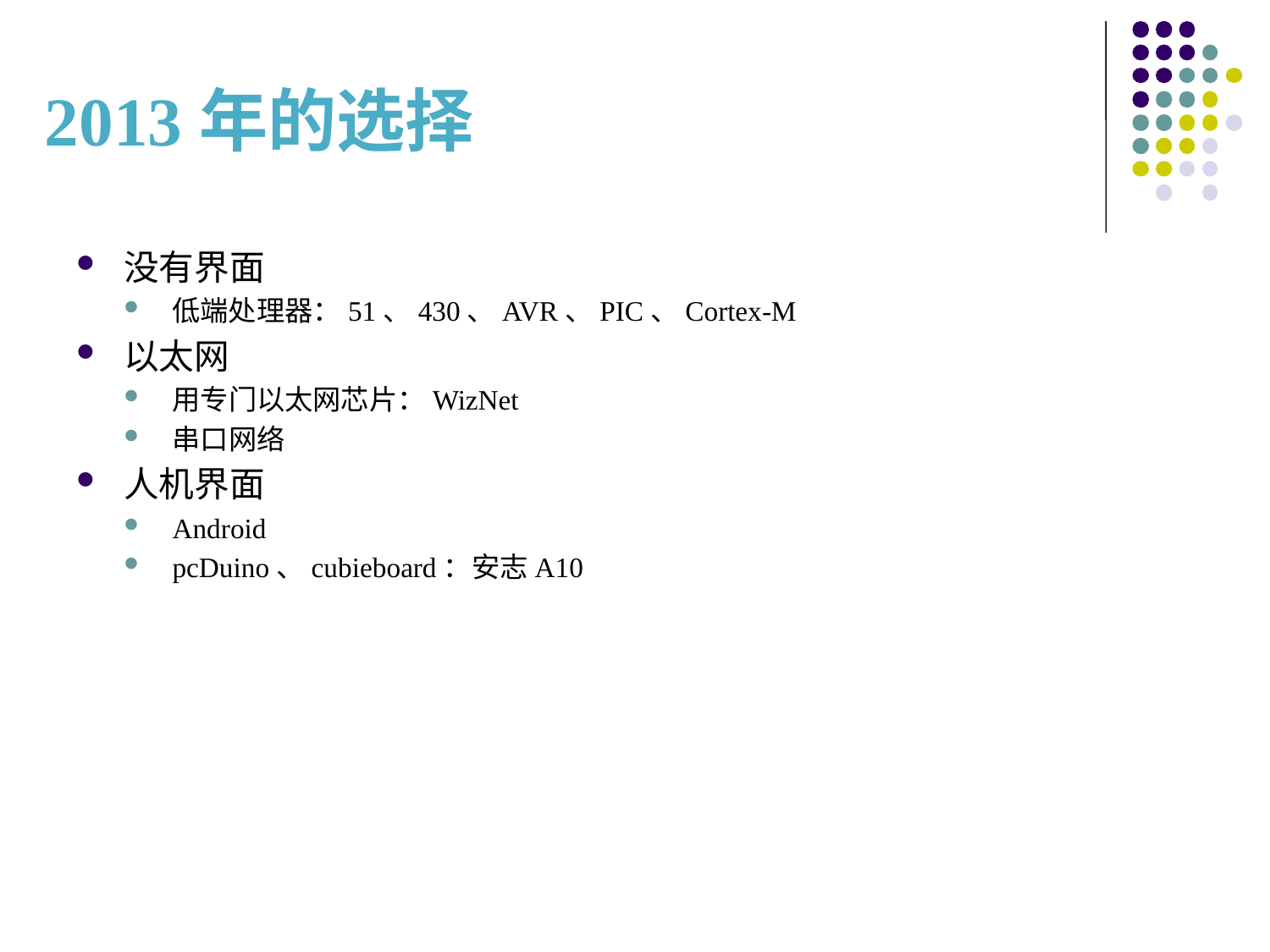

# 2013年的选择
没有界面
低端处理器：51、430、AVR、PIC、Cortex-M
以太网
用专门以太网芯片：WizNet
串口网络
人机界面
Android
pcDuino、cubieboard：安志A10